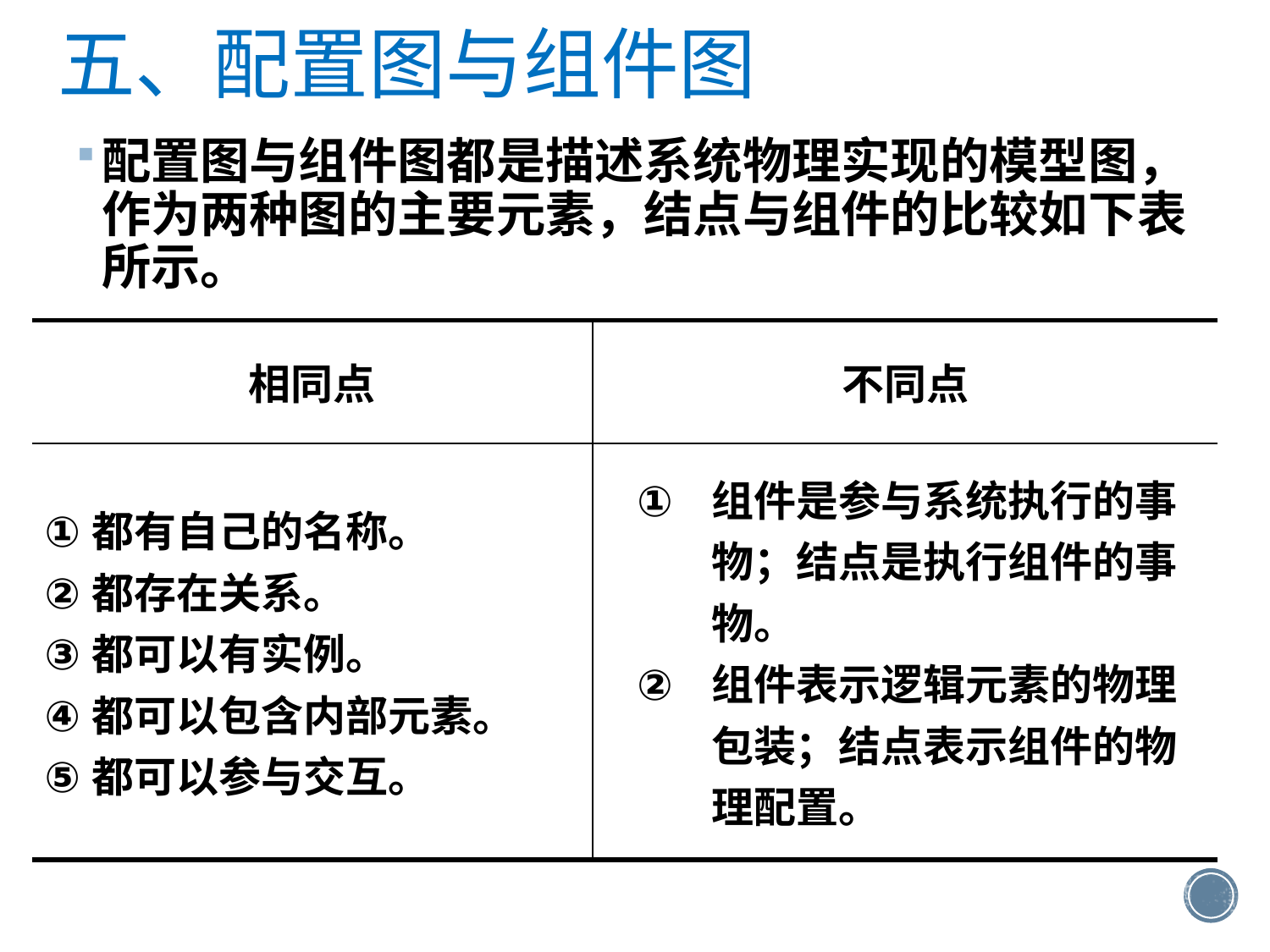

五、配置图与组件图
配置图与组件图都是描述系统物理实现的模型图，作为两种图的主要元素，结点与组件的比较如下表所示。
| 相同点 | 不同点 |
| --- | --- |
| 都有自己的名称。 都存在关系。 都可以有实例。 都可以包含内部元素。 都可以参与交互。 | 组件是参与系统执行的事物；结点是执行组件的事物。 组件表示逻辑元素的物理包装；结点表示组件的物理配置。 |